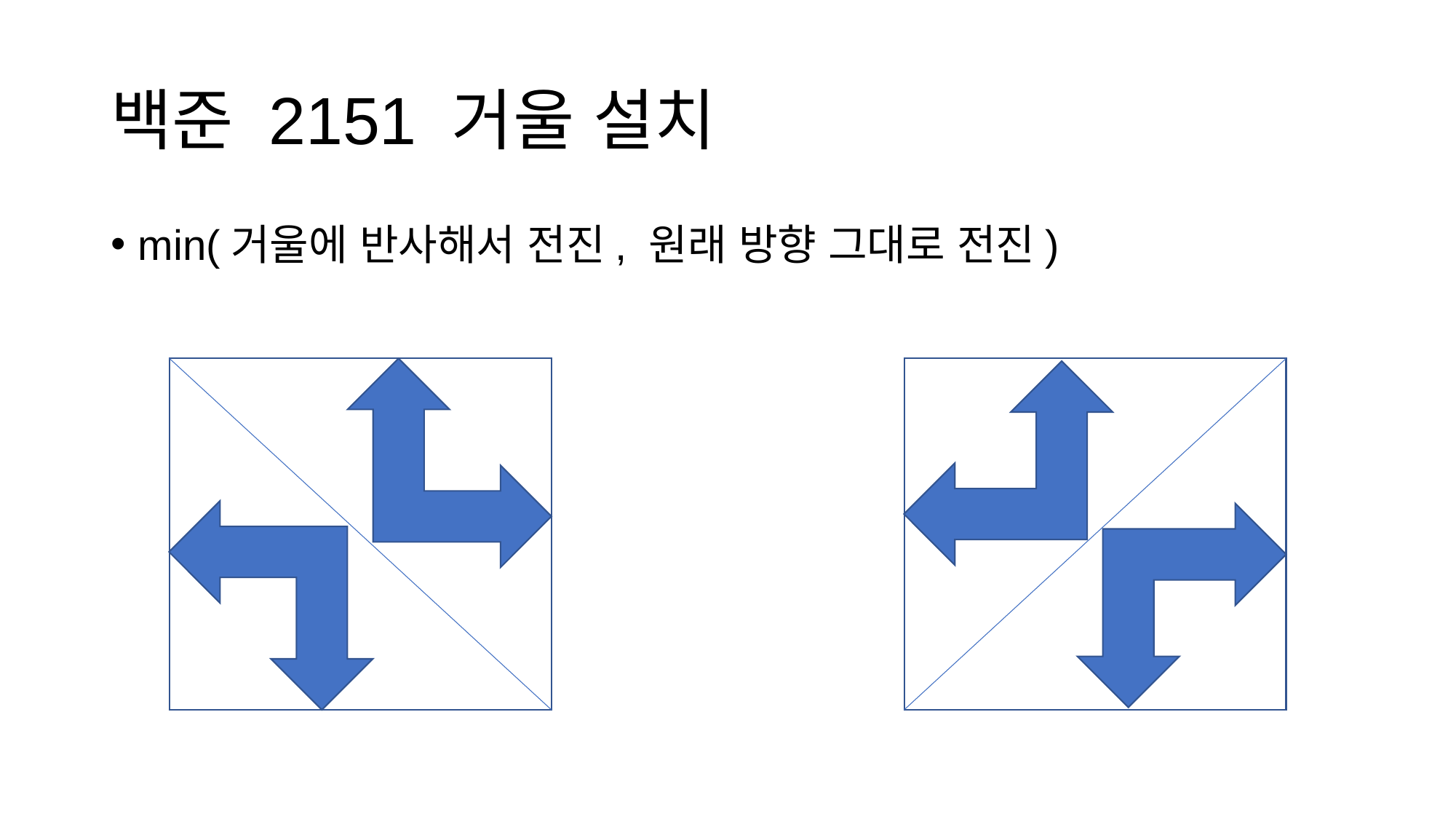

# 백준 2151 거울 설치
min(거울에 반사해서 전진, 원래 방향 그대로 전진)